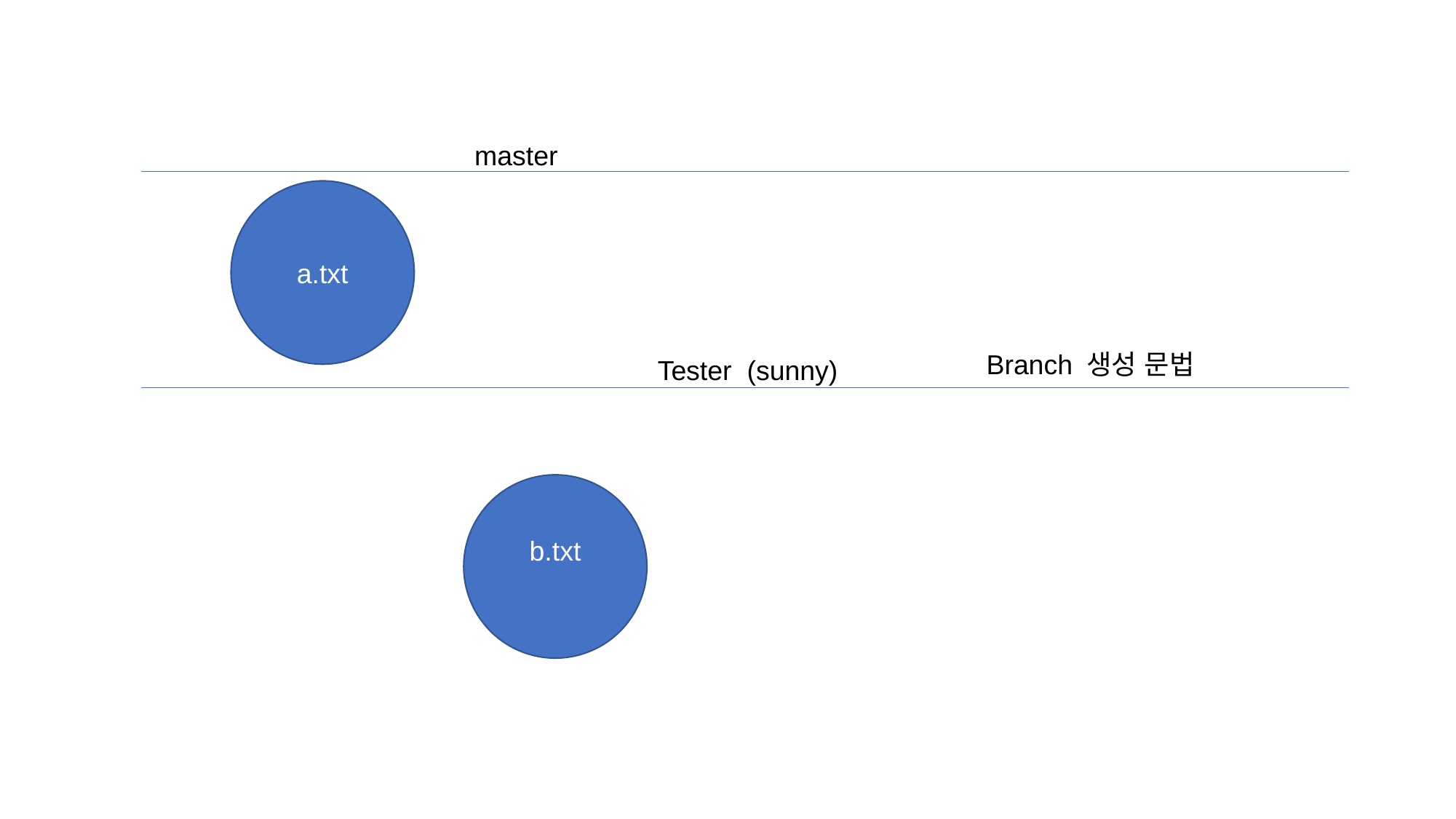

master
a.txt
Branch 생성 문법
Tester  (sunny)
b.txt

Branch 생성 문법
Tester  (현호)